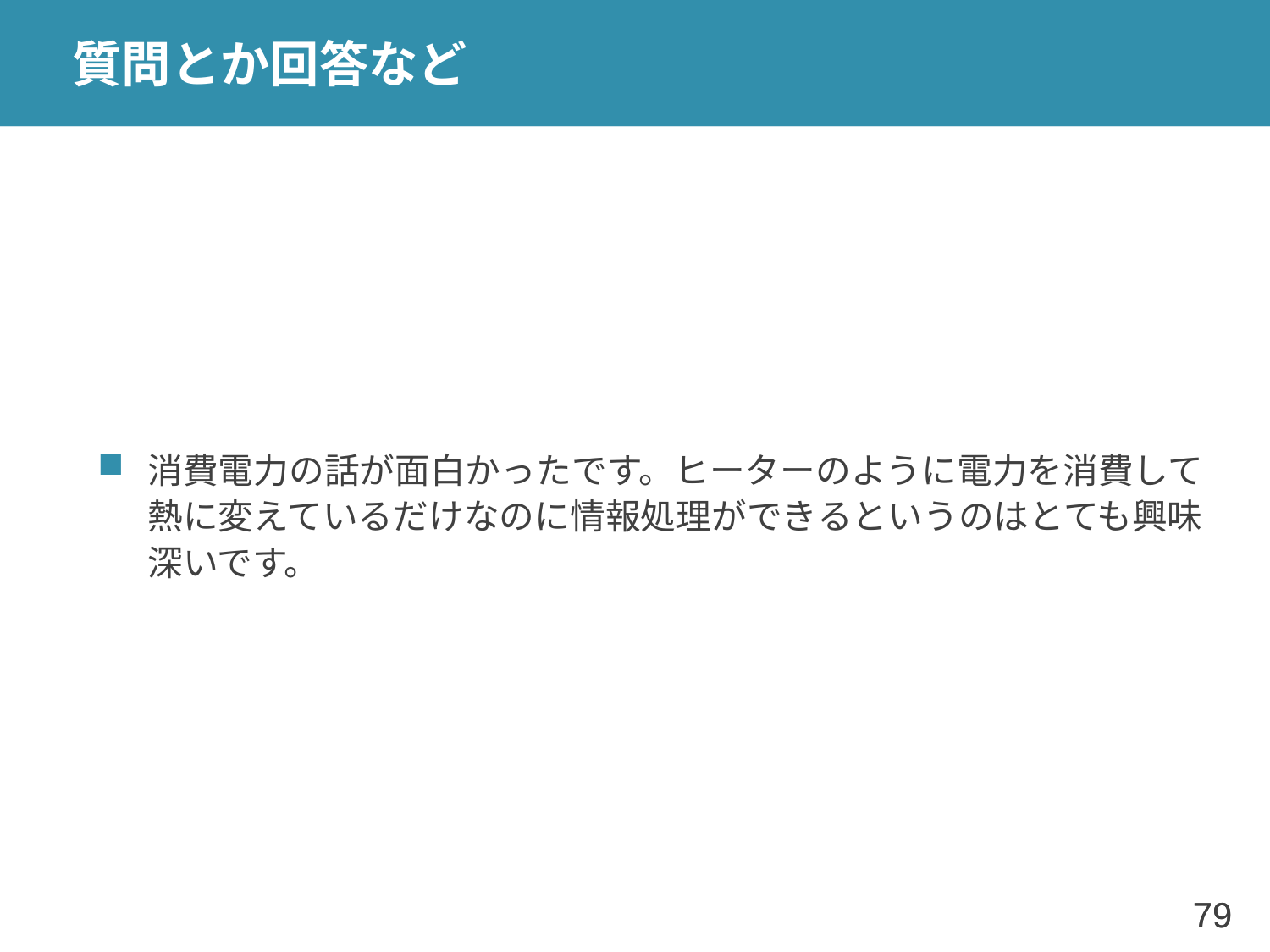

# 質問とか回答など
消費電力の話が面白かったです。ヒーターのように電力を消費して熱に変えているだけなのに情報処理ができるというのはとても興味深いです。